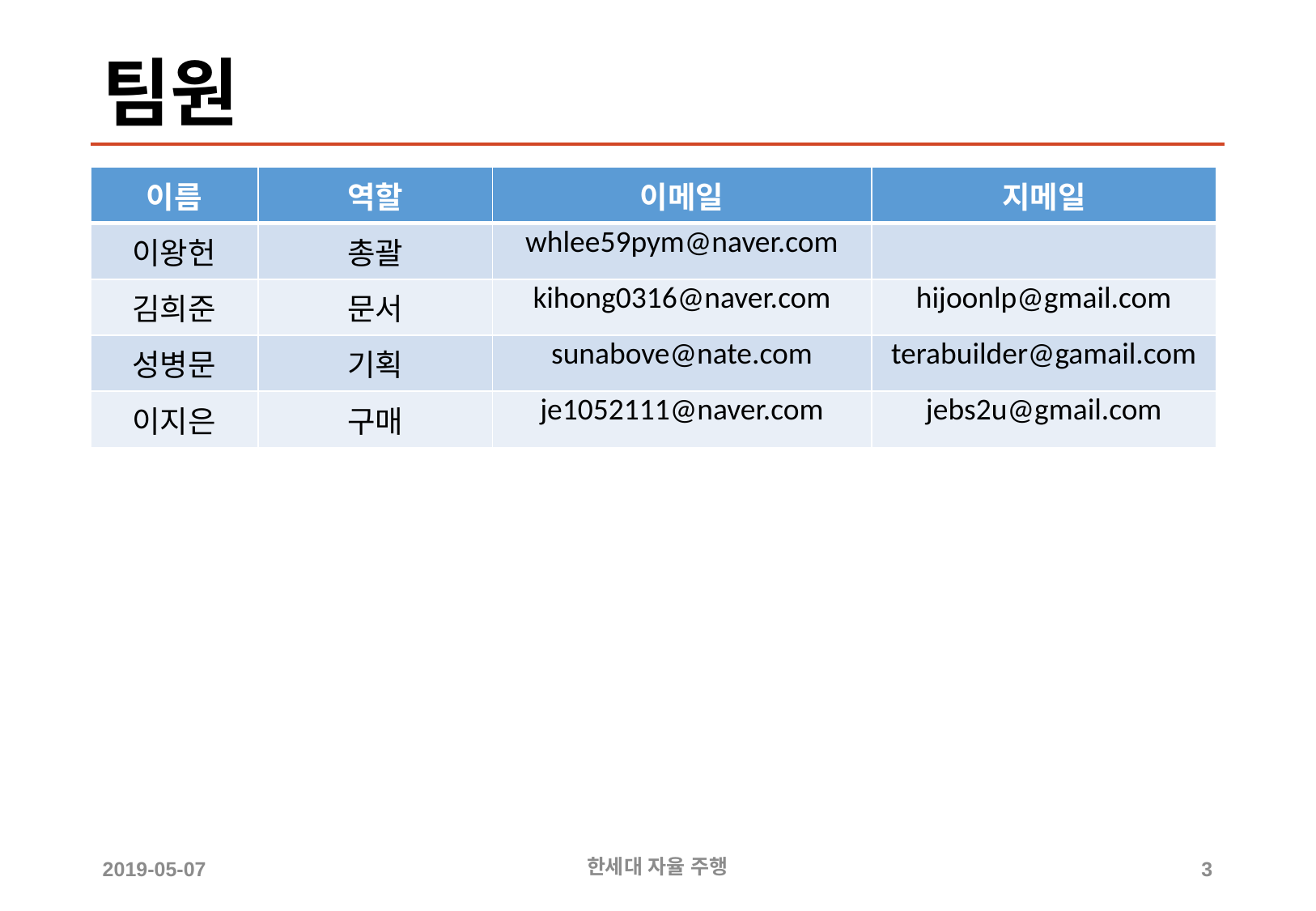

# 팀원
| 이름 | 역할 | 이메일 | 지메일 |
| --- | --- | --- | --- |
| 이왕헌 | 총괄 | whlee59pym@naver.com |  |
| 김희준 | 문서 | kihong0316@naver.com | hijoonlp@gmail.com |
| 성병문 | 기획 | sunabove@nate.com | terabuilder@gamail.com |
| 이지은 | 구매 | je1052111@naver.com | jebs2u@gmail.com |
2019-05-07
한세대 자율 주행
3